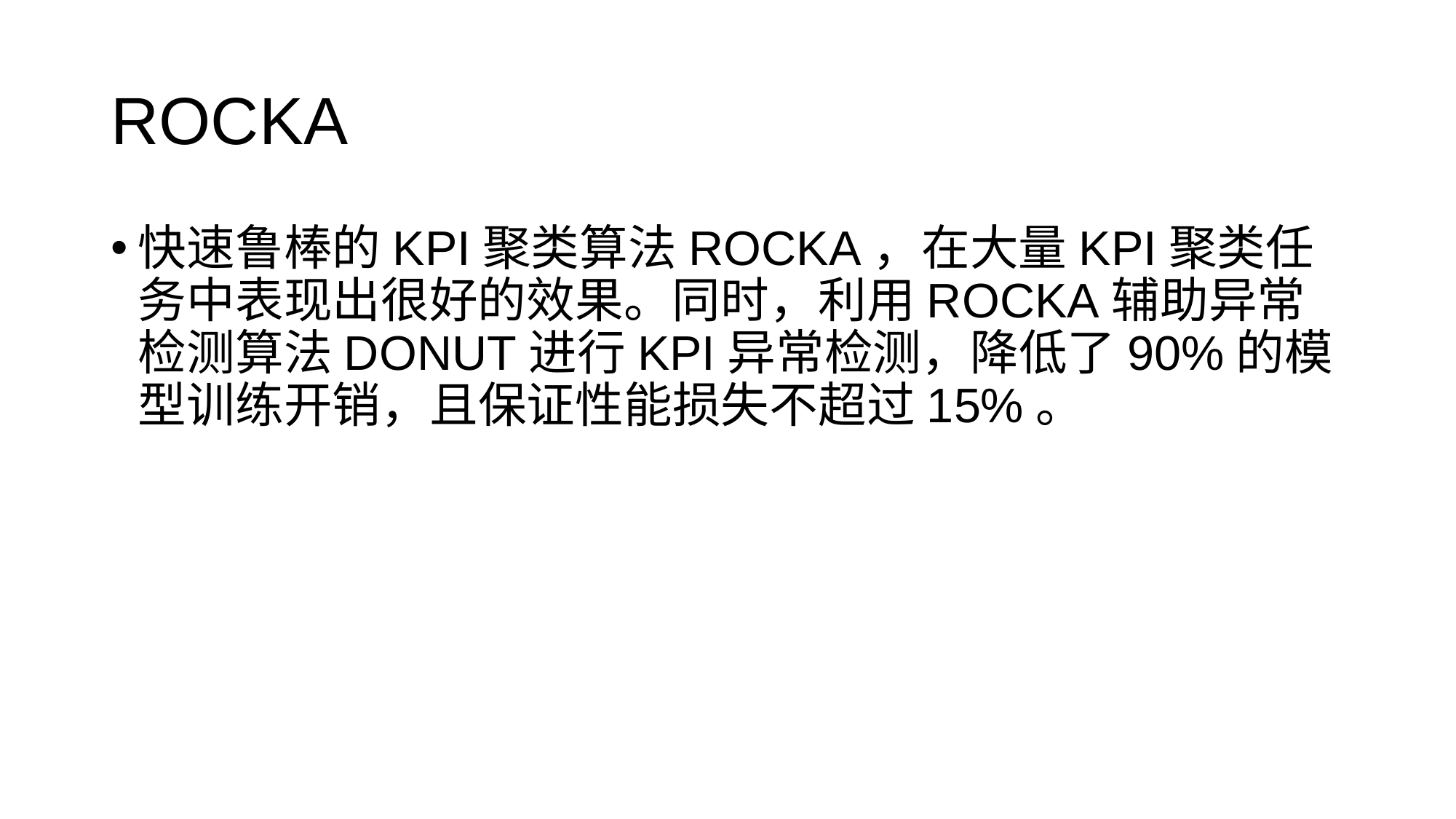

# ROCKA
快速鲁棒的KPI聚类算法ROCKA，在大量KPI聚类任务中表现出很好的效果。同时，利用ROCKA辅助异常检测算法DONUT进行KPI异常检测，降低了90%的模型训练开销，且保证性能损失不超过15%。